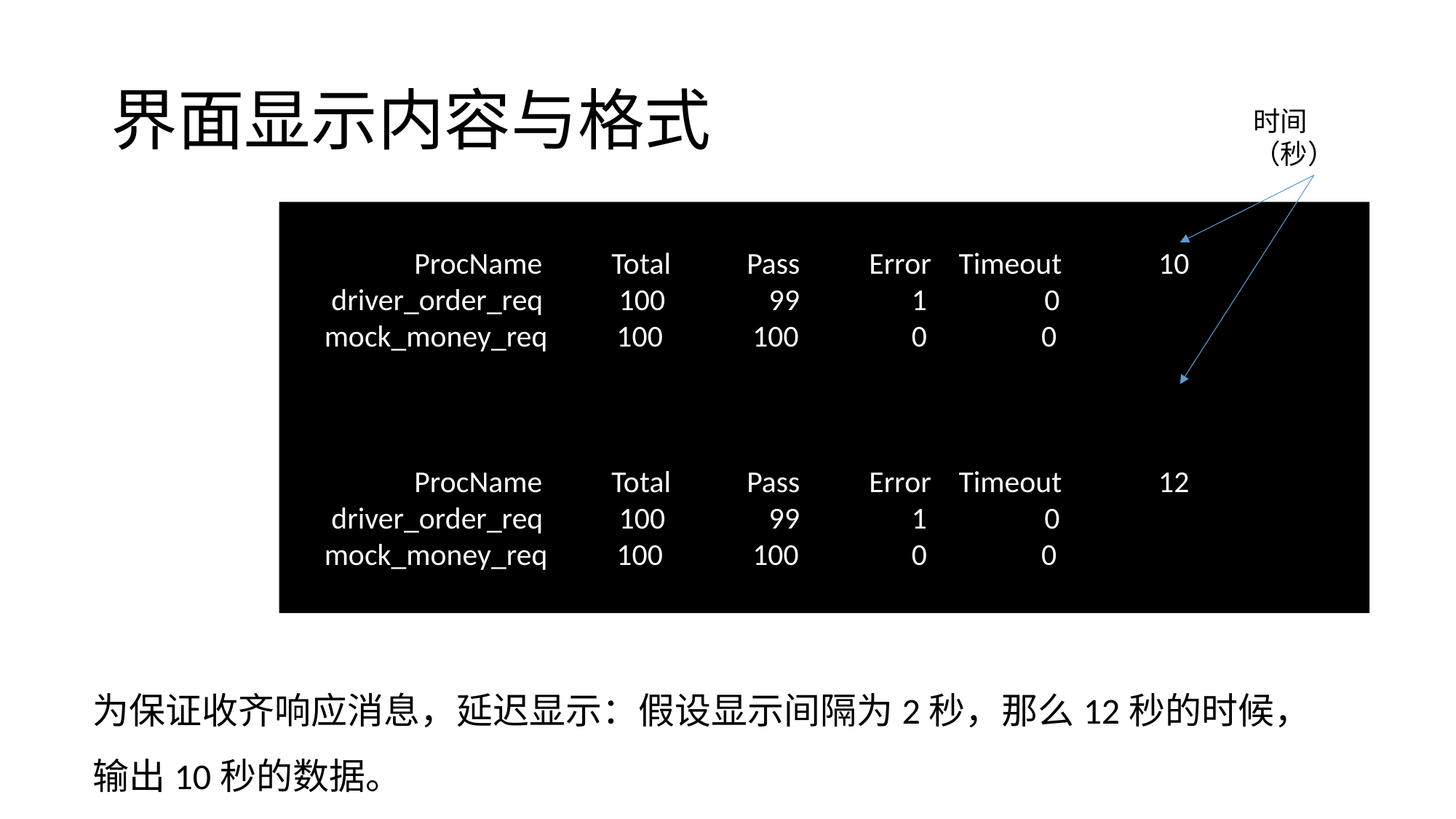

# 界面显示内容与格式
时间（秒）

                  ProcName          Total           Pass          Error    Timeout              10
      driver_order_req           100               99	           1                 0
     mock_money_req          100             100	           0	              0

                  ProcName          Total           Pass          Error    Timeout              12
      driver_order_req           100               99	           1                 0
     mock_money_req          100             100	           0	              0

为保证收齐响应消息，延迟显示：假设显示间隔为2秒，那么12秒的时候，输出10秒的数据。